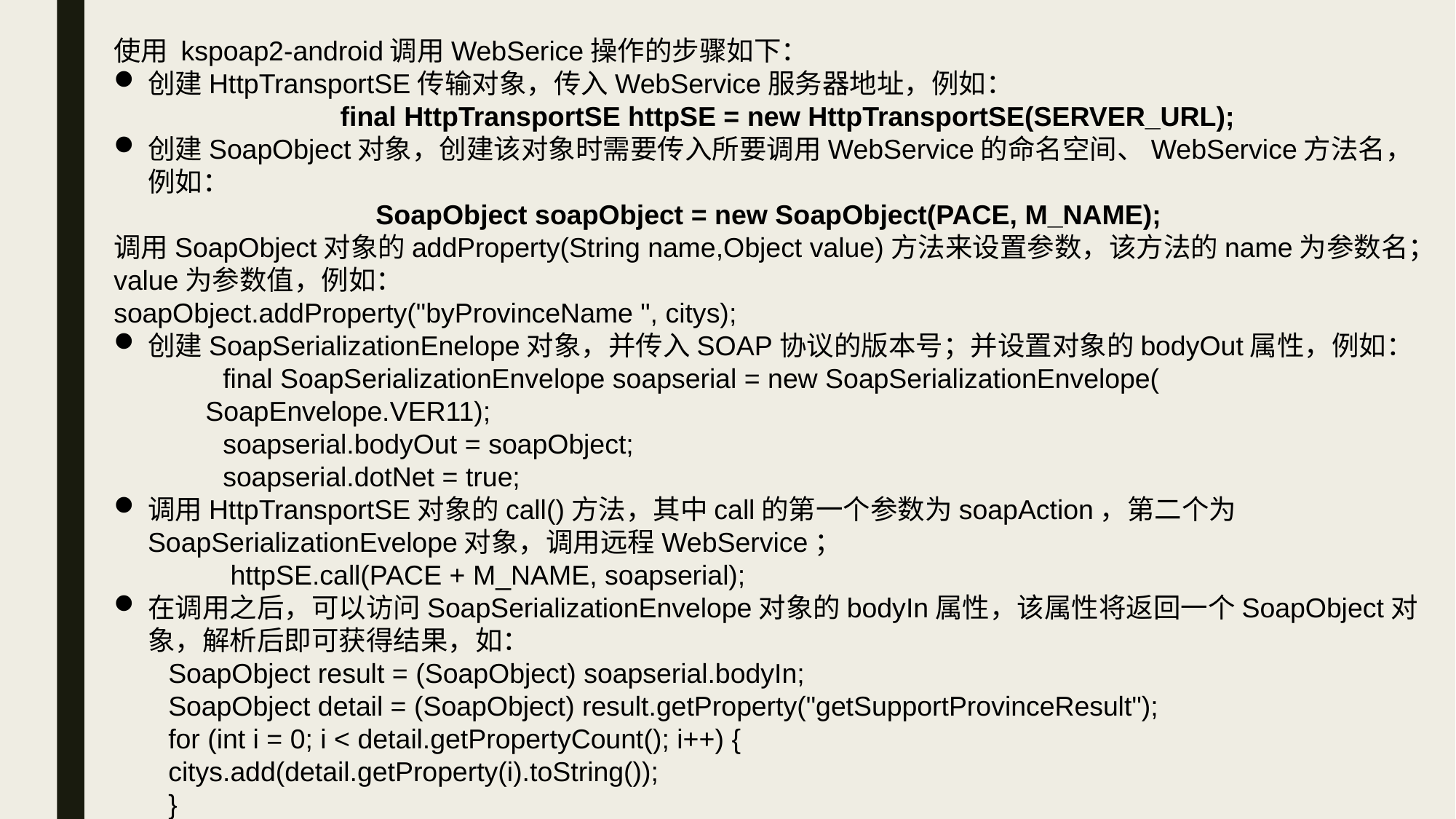

使用 kspoap2-android调用WebSerice操作的步骤如下：
创建HttpTransportSE传输对象，传入WebService服务器地址，例如：
      final HttpTransportSE httpSE = new HttpTransportSE(SERVER_URL);
创建SoapObject对象，创建该对象时需要传入所要调用WebService的命名空间、WebService方法名，例如：
SoapObject soapObject = new SoapObject(PACE, M_NAME);
调用SoapObject对象的addProperty(String name,Object value)方法来设置参数，该方法的name为参数名；value为参数值，例如：
soapObject.addProperty("byProvinceName ", citys);
创建SoapSerializationEnelope对象，并传入SOAP协议的版本号；并设置对象的bodyOut属性，例如：
      	final SoapSerializationEnvelope soapserial = new SoapSerializationEnvelope(
            SoapEnvelope.VER11);
     	soapserial.bodyOut = soapObject;
     	soapserial.dotNet = true;
调用HttpTransportSE对象的call()方法，其中call的第一个参数为soapAction，第二个为	SoapSerializationEvelope对象，调用远程WebService；
    	 httpSE.call(PACE + M_NAME, soapserial);
在调用之后，可以访问SoapSerializationEnvelope对象的bodyIn属性，该属性将返回一个SoapObject对象，解析后即可获得结果，如：
SoapObject result = (SoapObject) soapserial.bodyIn;
SoapObject detail = (SoapObject) result.getProperty("getSupportProvinceResult");
for (int i = 0; i < detail.getPropertyCount(); i++) {
citys.add(detail.getProperty(i).toString());
}